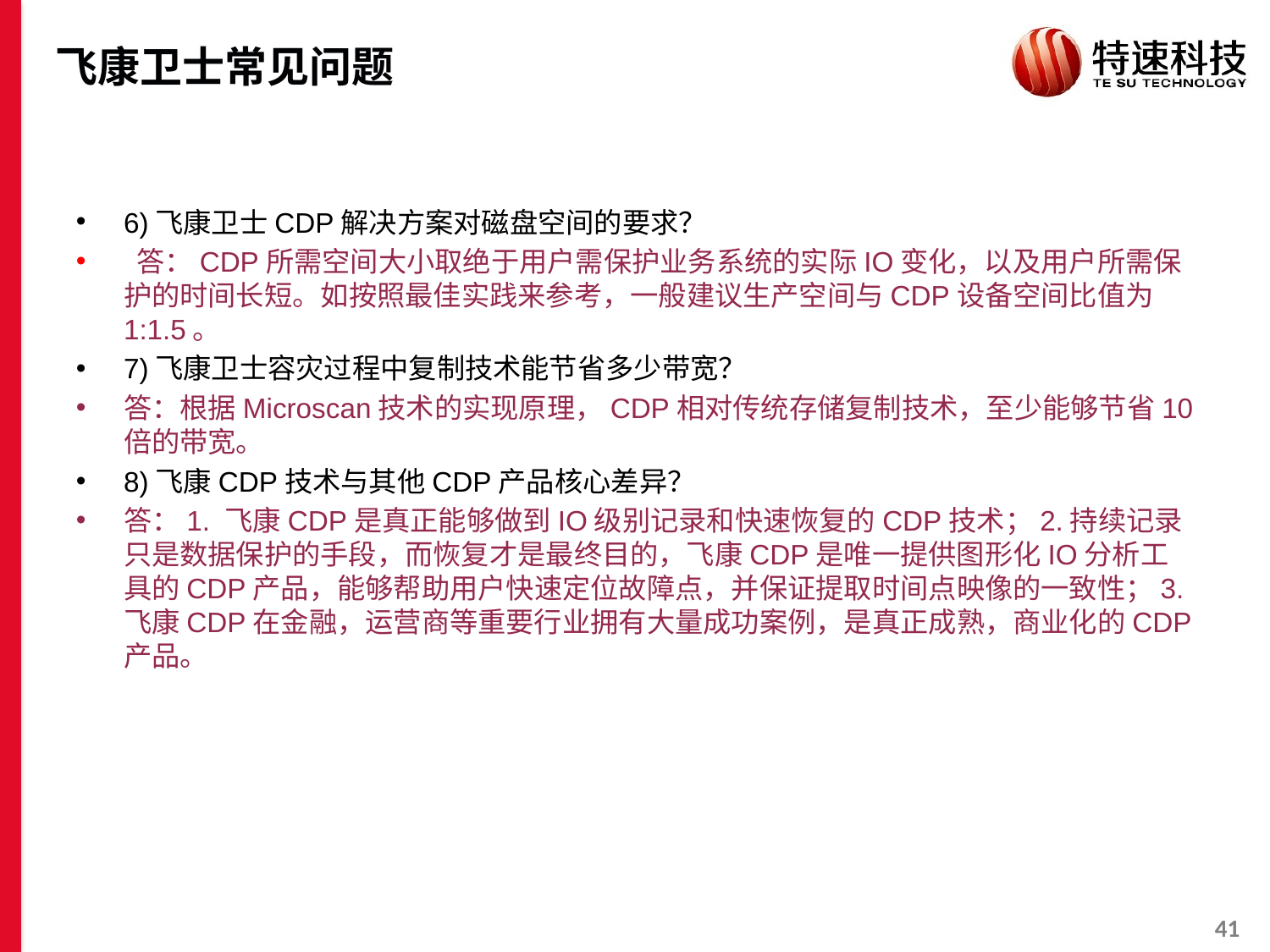

# 飞康卫士常见问题
6)飞康卫士CDP解决方案对磁盘空间的要求？
 答：CDP所需空间大小取绝于用户需保护业务系统的实际IO变化，以及用户所需保护的时间长短。如按照最佳实践来参考，一般建议生产空间与CDP设备空间比值为1:1.5。
7)飞康卫士容灾过程中复制技术能节省多少带宽？
答：根据Microscan技术的实现原理，CDP相对传统存储复制技术，至少能够节省10倍的带宽。
8)飞康CDP技术与其他CDP产品核心差异？
答：1. 飞康CDP是真正能够做到IO级别记录和快速恢复的CDP技术；2.持续记录只是数据保护的手段，而恢复才是最终目的，飞康CDP是唯一提供图形化IO分析工具的CDP产品，能够帮助用户快速定位故障点，并保证提取时间点映像的一致性；3.飞康CDP在金融，运营商等重要行业拥有大量成功案例，是真正成熟，商业化的CDP产品。

41